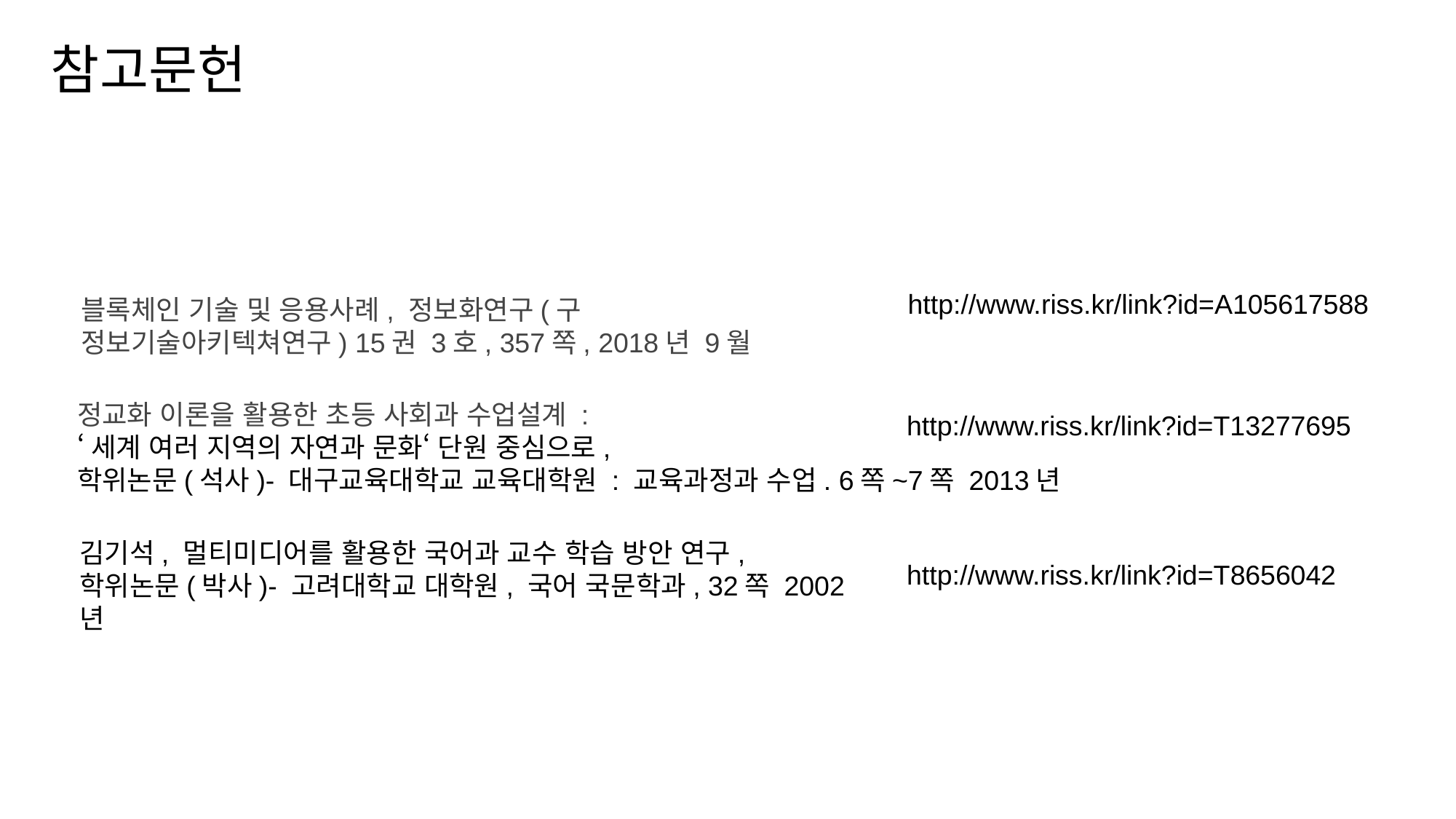

참고문헌
http://www.riss.kr/link?id=A105617588
블록체인 기술 및 응용사례, 정보화연구(구 정보기술아키텍쳐연구) 15권 3호, 357쪽, 2018년 9월
정교화 이론을 활용한 초등 사회과 수업설계 :
‘세계 여러 지역의 자연과 문화‘ 단원 중심으로,
학위논문(석사)- 대구교육대학교 교육대학원 : 교육과정과 수업. 6쪽~7쪽 2013년
http://www.riss.kr/link?id=T13277695
김기석, 멀티미디어를 활용한 국어과 교수 학습 방안 연구, 학위논문(박사)- 고려대학교 대학원, 국어 국문학과, 32쪽 2002년
http://www.riss.kr/link?id=T8656042